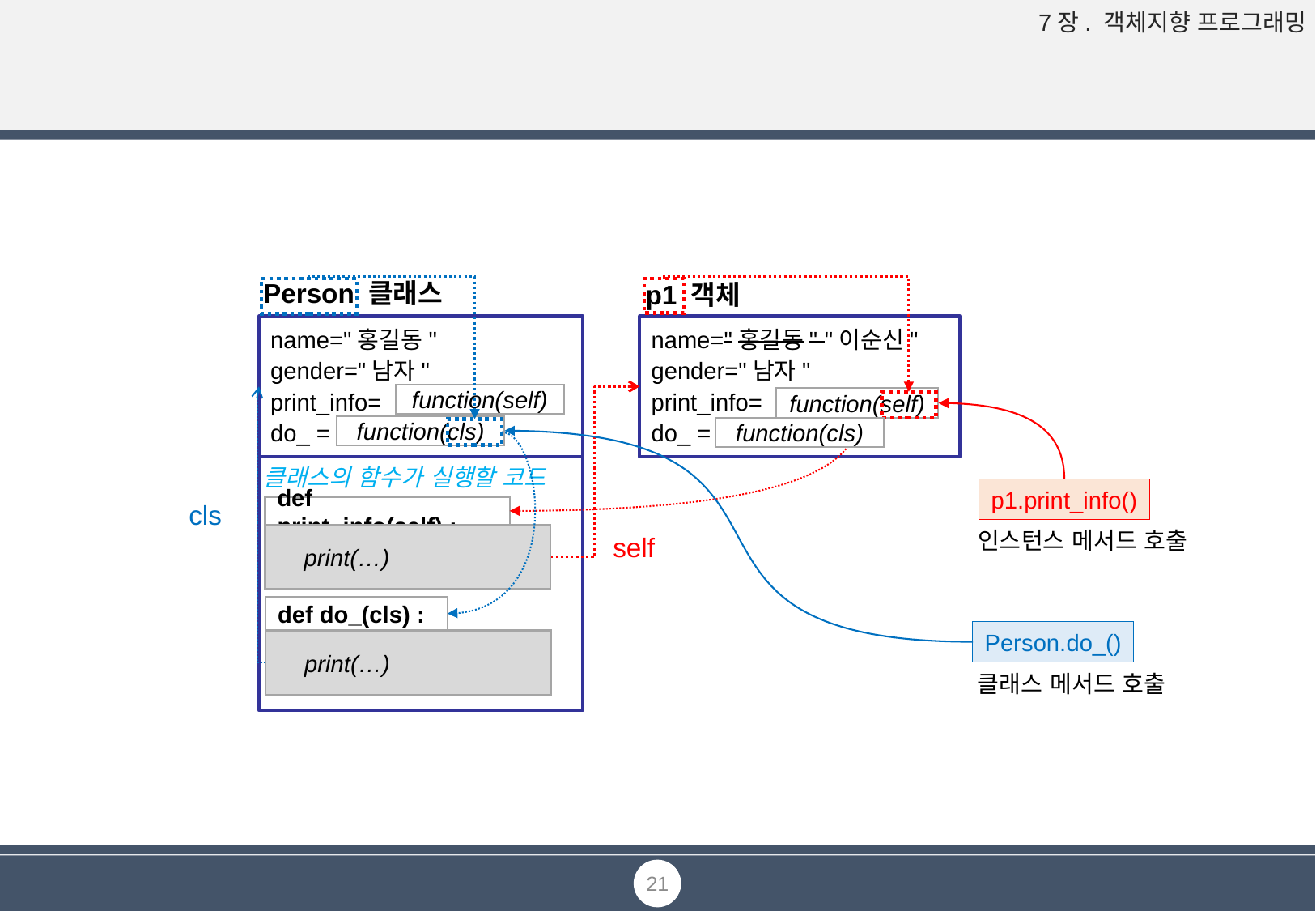

#

Person 클래스
p1 객체

 name="홍길동"
 gender="남자"
 print_info=
 do_ =
 name="홍길동" "이순신"
 gender="남자"
 print_info=
 do_ =
function(self)
function(self)

function(cls)
function(cls)

클래스의 함수가 실행할 코드

p1.print_info()
cls
def print_info(self) :
인스턴스 메서드 호출
    print(…)
self
def do_(cls) :
Person.do_()
    print(…)
클래스 메서드 호출
21